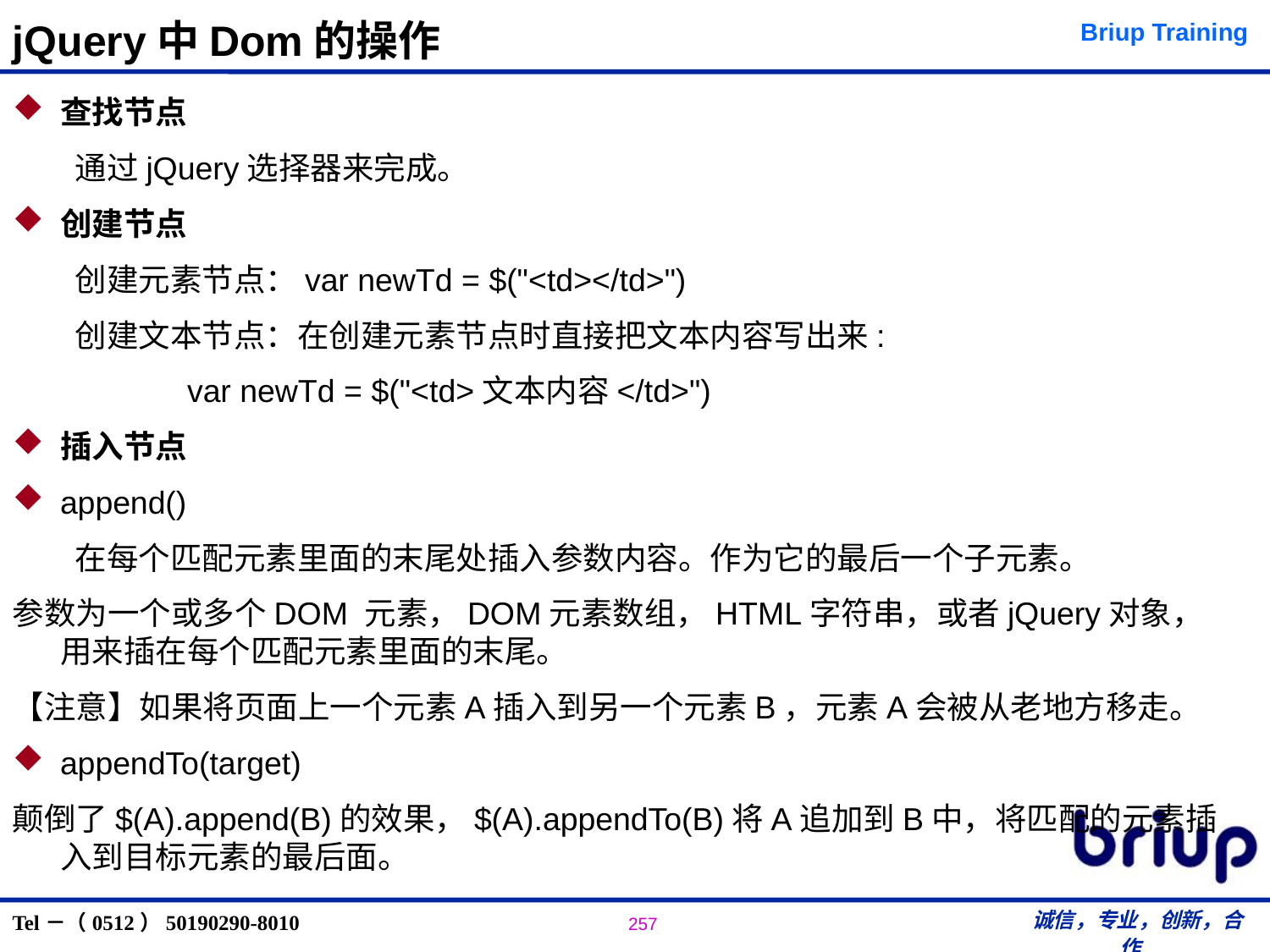

# jQuery中Dom的操作
查找节点
	 通过jQuery选择器来完成。
创建节点
	 创建元素节点：var newTd = $("<td></td>")
	 创建文本节点：在创建元素节点时直接把文本内容写出来:
	 	var newTd = $("<td>文本内容</td>")
插入节点
append()
	 在每个匹配元素里面的末尾处插入参数内容。作为它的最后一个子元素。
参数为一个或多个DOM 元素，DOM元素数组，HTML字符串，或者jQuery对象，用来插在每个匹配元素里面的末尾。
【注意】如果将页面上一个元素A插入到另一个元素B，元素A会被从老地方移走。
appendTo(target)
颠倒了$(A).append(B)的效果，$(A).appendTo(B)将A追加到B中，将匹配的元素插入到目标元素的最后面。